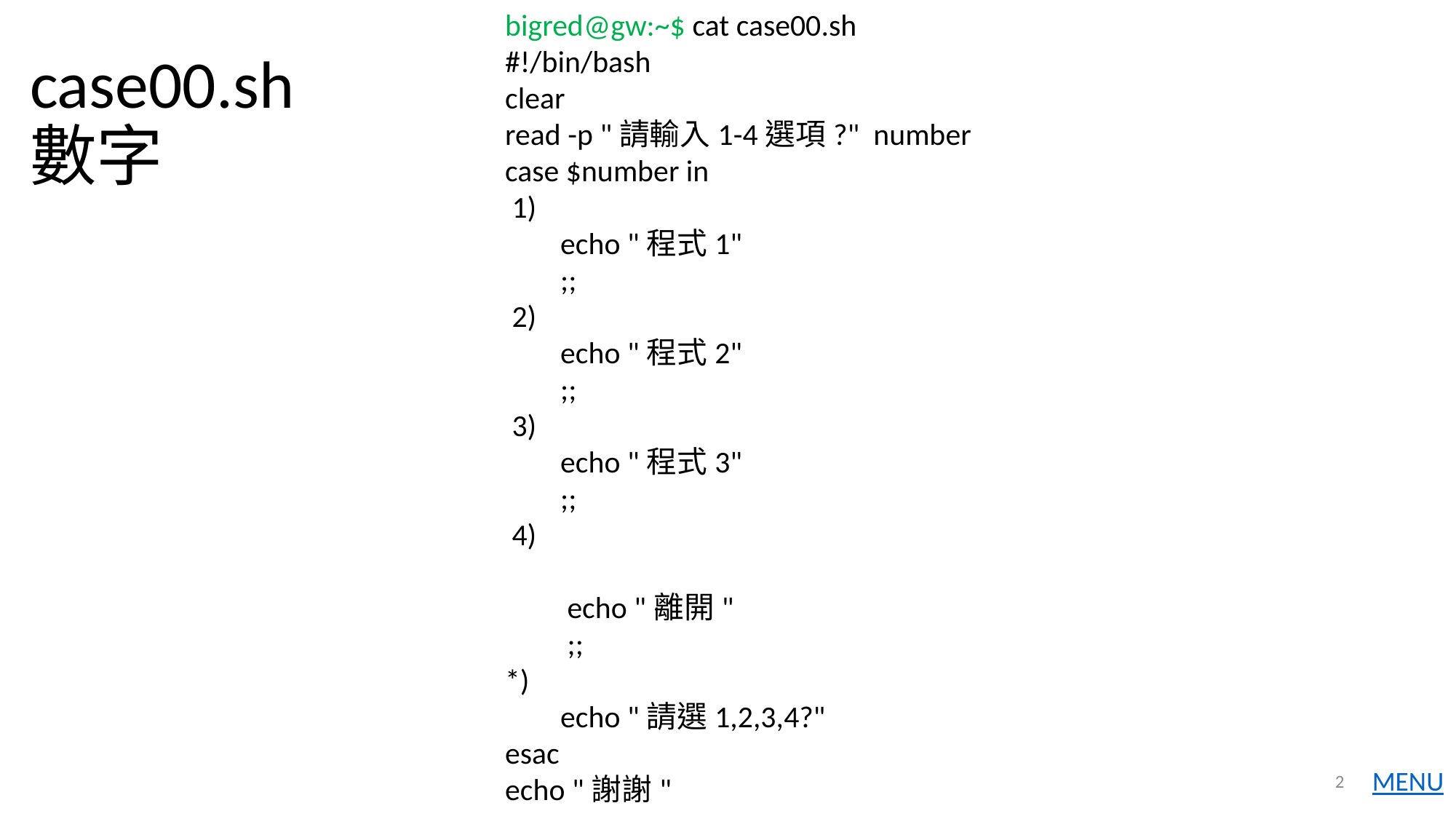

bigred@gw:~$ cat case00.sh
#!/bin/bash
clear
read -p "請輸入1-4選項?"  number
case $number in
 1)
        echo "程式1"
        ;;
 2)
        echo "程式2"
        ;;
 3)
        echo "程式3"
        ;;
 4)

         echo "離開"
         ;;
*)
        echo "請選1,2,3,4?"
esac
echo "謝謝"

# case00.sh 數字
2